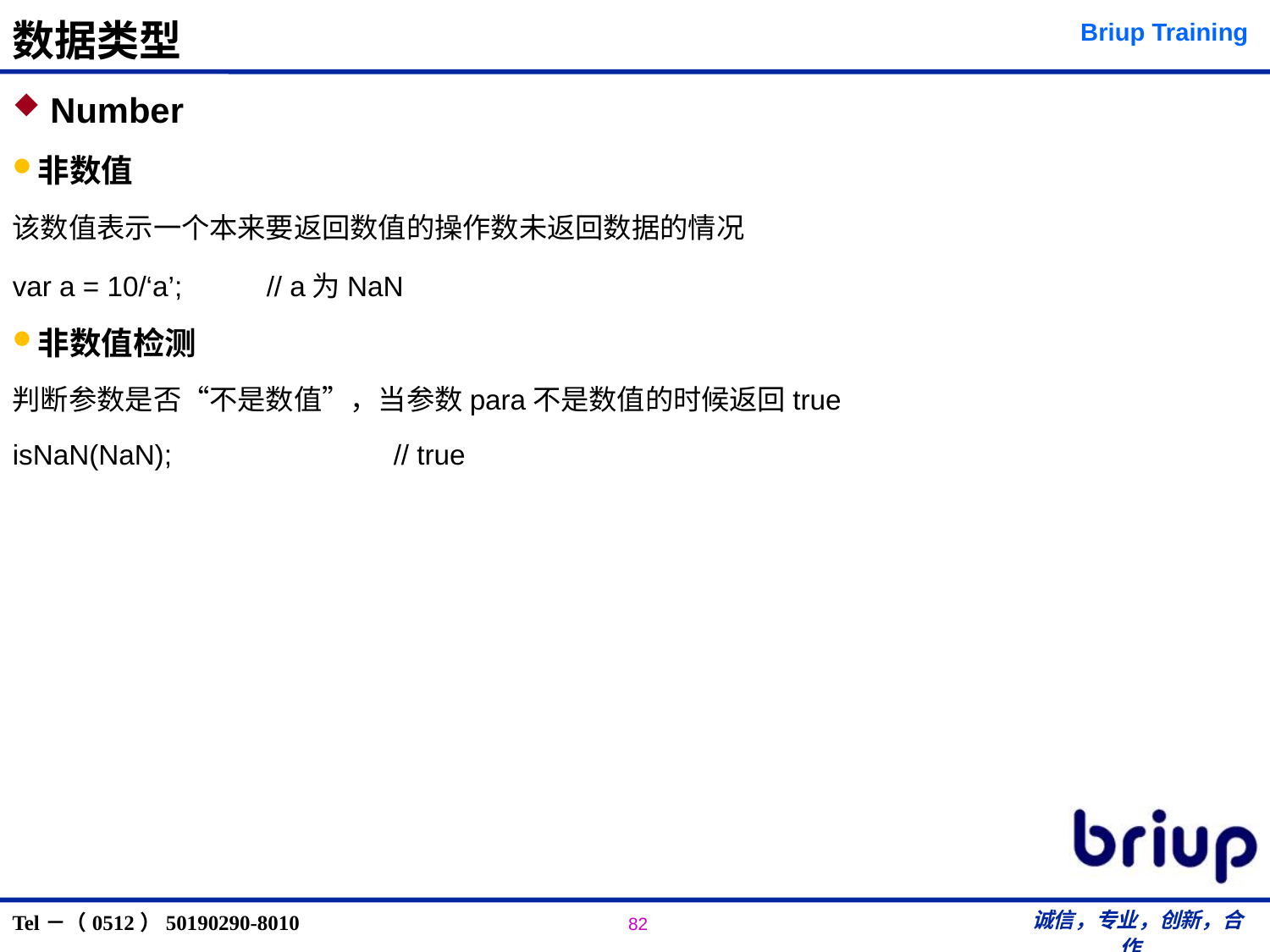

# 数据类型
 Number
非数值
该数值表示一个本来要返回数值的操作数未返回数据的情况
var a = 10/‘a’;	// a为NaN
非数值检测
判断参数是否“不是数值”，当参数para不是数值的时候返回true
isNaN(NaN);		// true